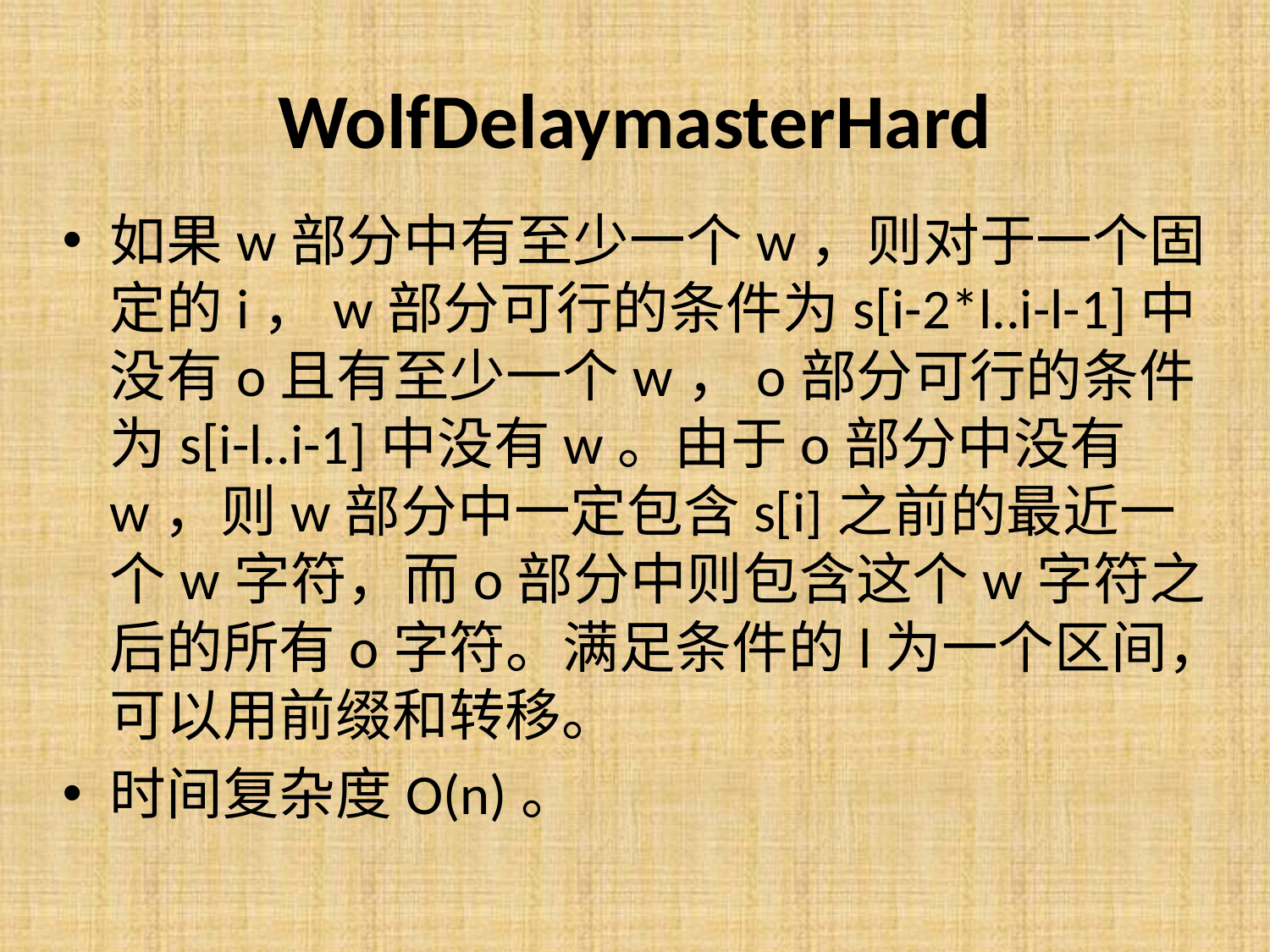

# WolfDelaymasterHard
如果w部分中有至少一个w，则对于一个固定的i，w部分可行的条件为s[i-2*l..i-l-1]中没有o且有至少一个w，o部分可行的条件为s[i-l..i-1]中没有w。由于o部分中没有w，则w部分中一定包含s[i]之前的最近一个w字符，而o部分中则包含这个w字符之后的所有o字符。满足条件的l为一个区间，可以用前缀和转移。
时间复杂度O(n)。